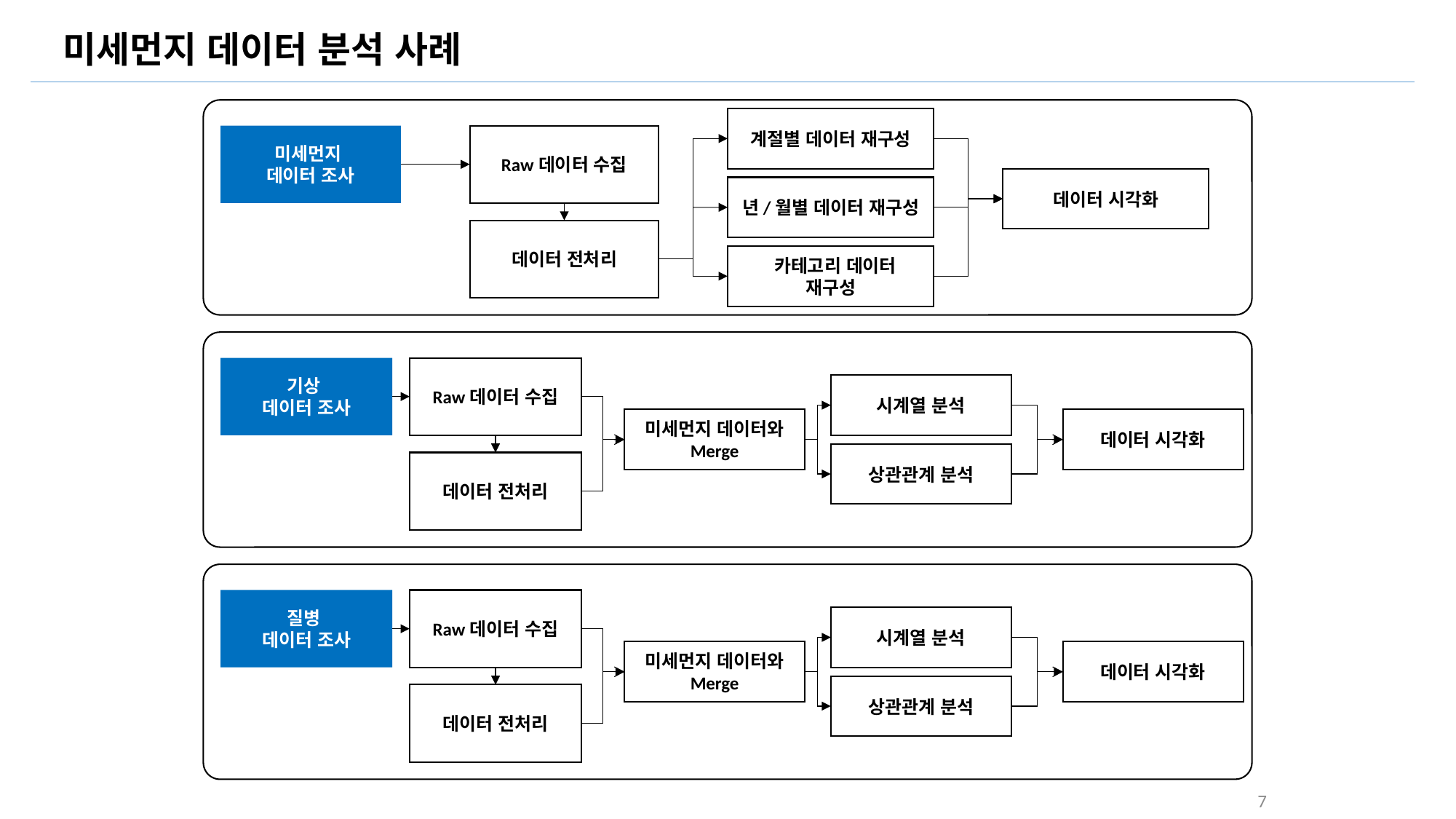

미세먼지 데이터 분석 사례

계절별 데이터 재구성
미세먼지
데이터 조사
Raw데이터 수집
데이터 시각화
년/월별 데이터 재구성
데이터 전처리
 카테고리 데이터 재구성

기상
데이터 조사
Raw데이터 수집
시계열 분석
미세먼지 데이터와
Merge
데이터 시각화
상관관계 분석
데이터 전처리

질병
데이터 조사
Raw데이터 수집
시계열 분석
미세먼지 데이터와
Merge
데이터 시각화
상관관계 분석
데이터 전처리
7